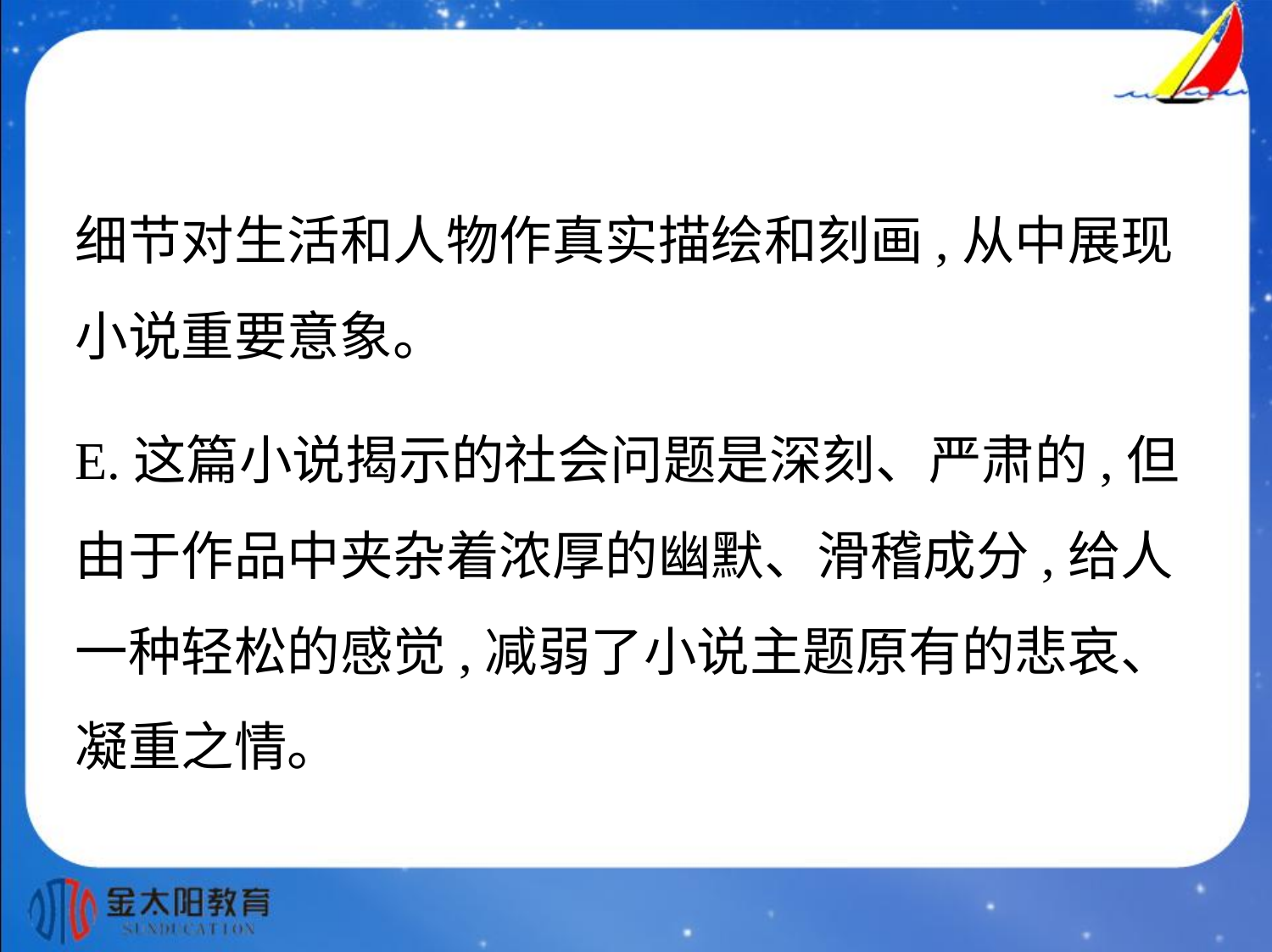

细节对生活和人物作真实描绘和刻画,从中展现
小说重要意象。
E.这篇小说揭示的社会问题是深刻、严肃的,但
由于作品中夹杂着浓厚的幽默、滑稽成分,给人
一种轻松的感觉,减弱了小说主题原有的悲哀、
凝重之情。